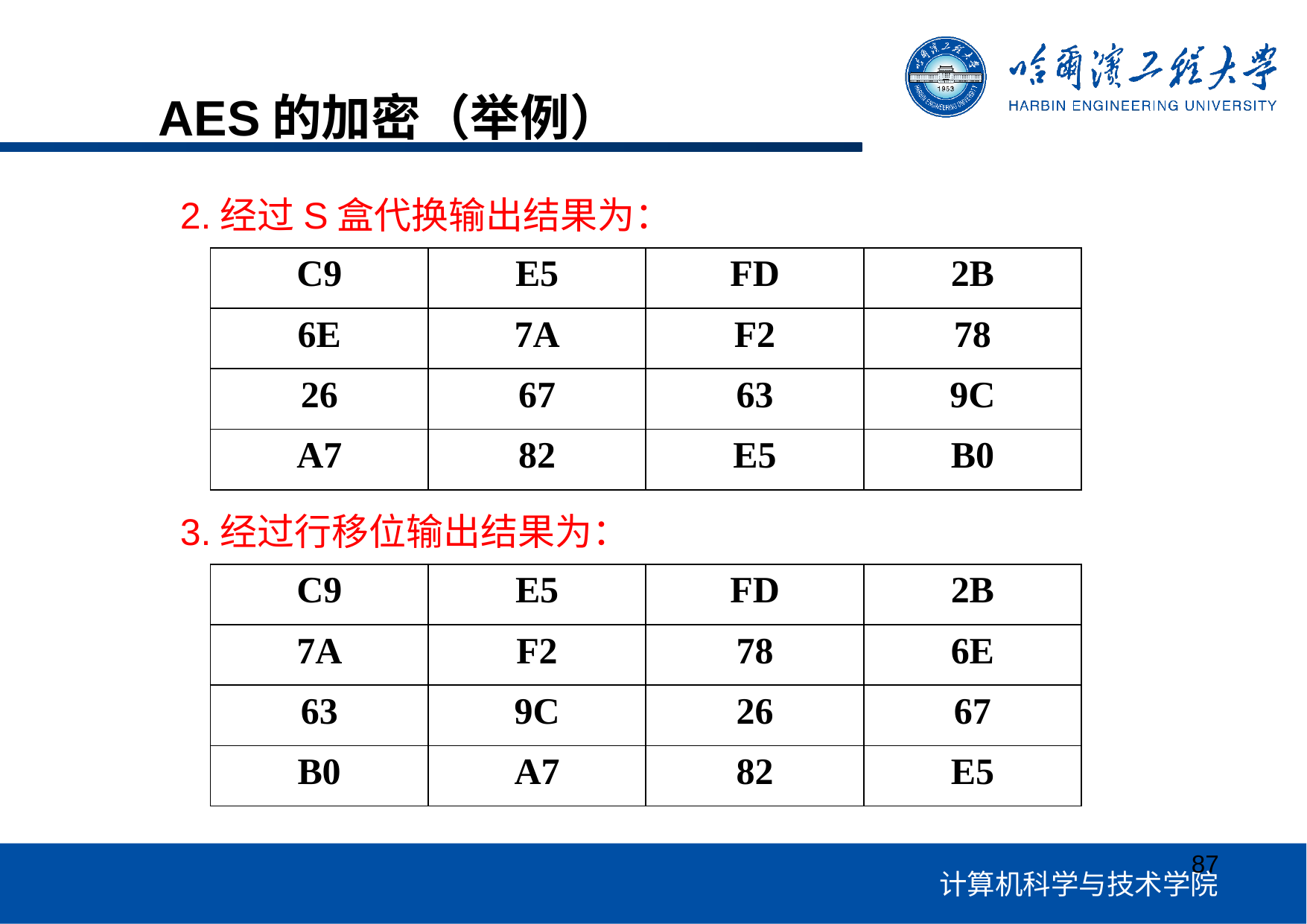

AES的加密（举例）
AES的加密（举例）
2.经过S盒代换输出结果为：
| C9 | E5 | FD | 2B |
| --- | --- | --- | --- |
| 6E | 7A | F2 | 78 |
| 26 | 67 | 63 | 9C |
| A7 | 82 | E5 | B0 |
3.经过行移位输出结果为：
| C9 | E5 | FD | 2B |
| --- | --- | --- | --- |
| 7A | F2 | 78 | 6E |
| 63 | 9C | 26 | 67 |
| B0 | A7 | 82 | E5 |
87